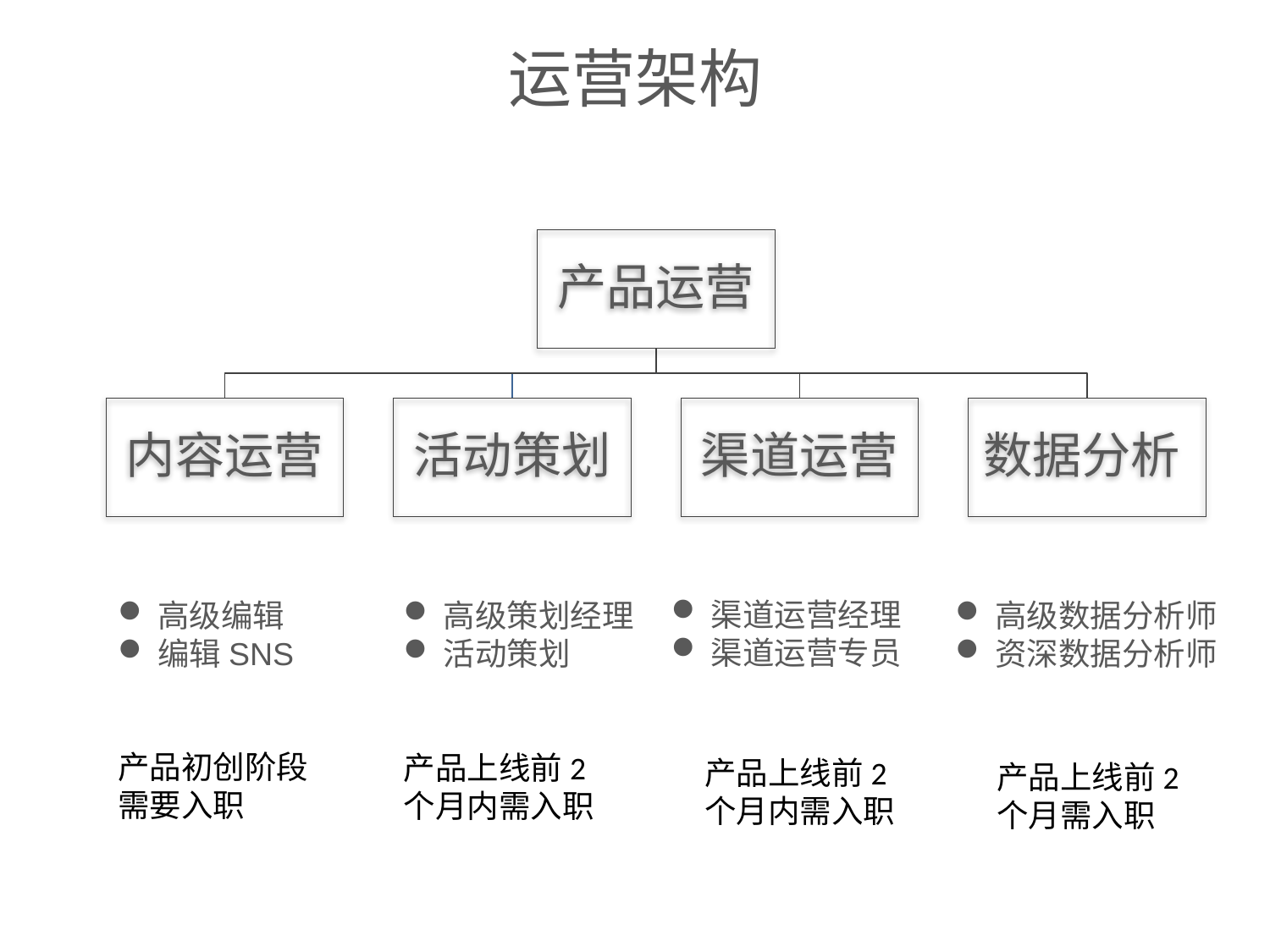

# 运营架构
产品运营
内容运营
活动策划
渠道运营
数据分析
渠道运营经理
渠道运营专员

高级编辑
编辑SNS
高级策划经理
活动策划

高级数据分析师
资深数据分析师

产品初创阶段需要入职
产品上线前2个月内需入职
产品上线前2个月内需入职
产品上线前2个月需入职